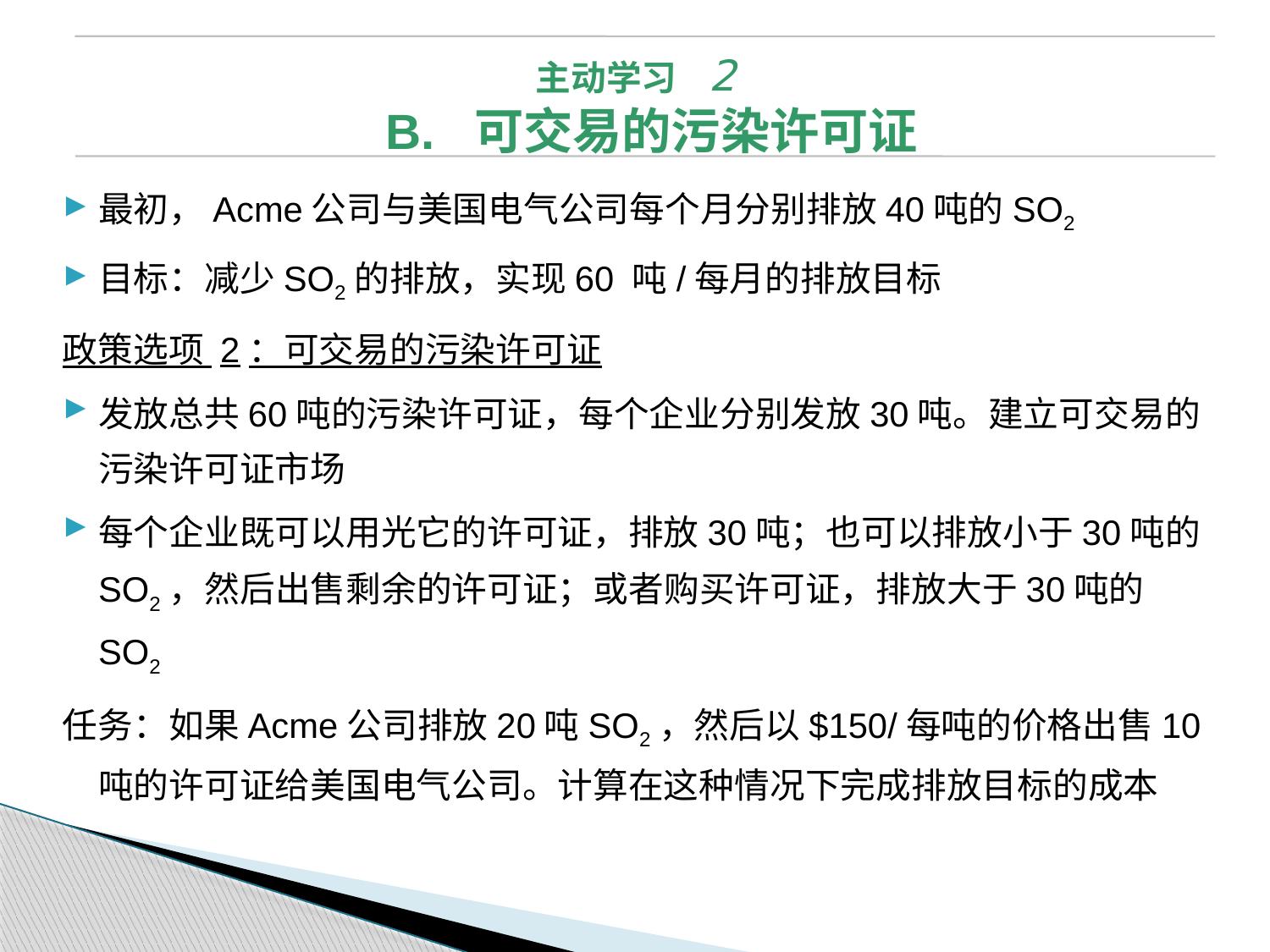

主动学习   2
B.  可交易的污染许可证
最初，Acme公司与美国电气公司每个月分别排放40吨的SO2
目标：减少SO2的排放，实现60 吨/每月的排放目标
政策选项 2：可交易的污染许可证
发放总共60吨的污染许可证，每个企业分别发放30吨。建立可交易的污染许可证市场
每个企业既可以用光它的许可证，排放30吨；也可以排放小于30吨的SO2，然后出售剩余的许可证；或者购买许可证，排放大于30吨的SO2
任务：如果Acme公司排放20吨SO2，然后以$150/每吨的价格出售10吨的许可证给美国电气公司。计算在这种情况下完成排放目标的成本